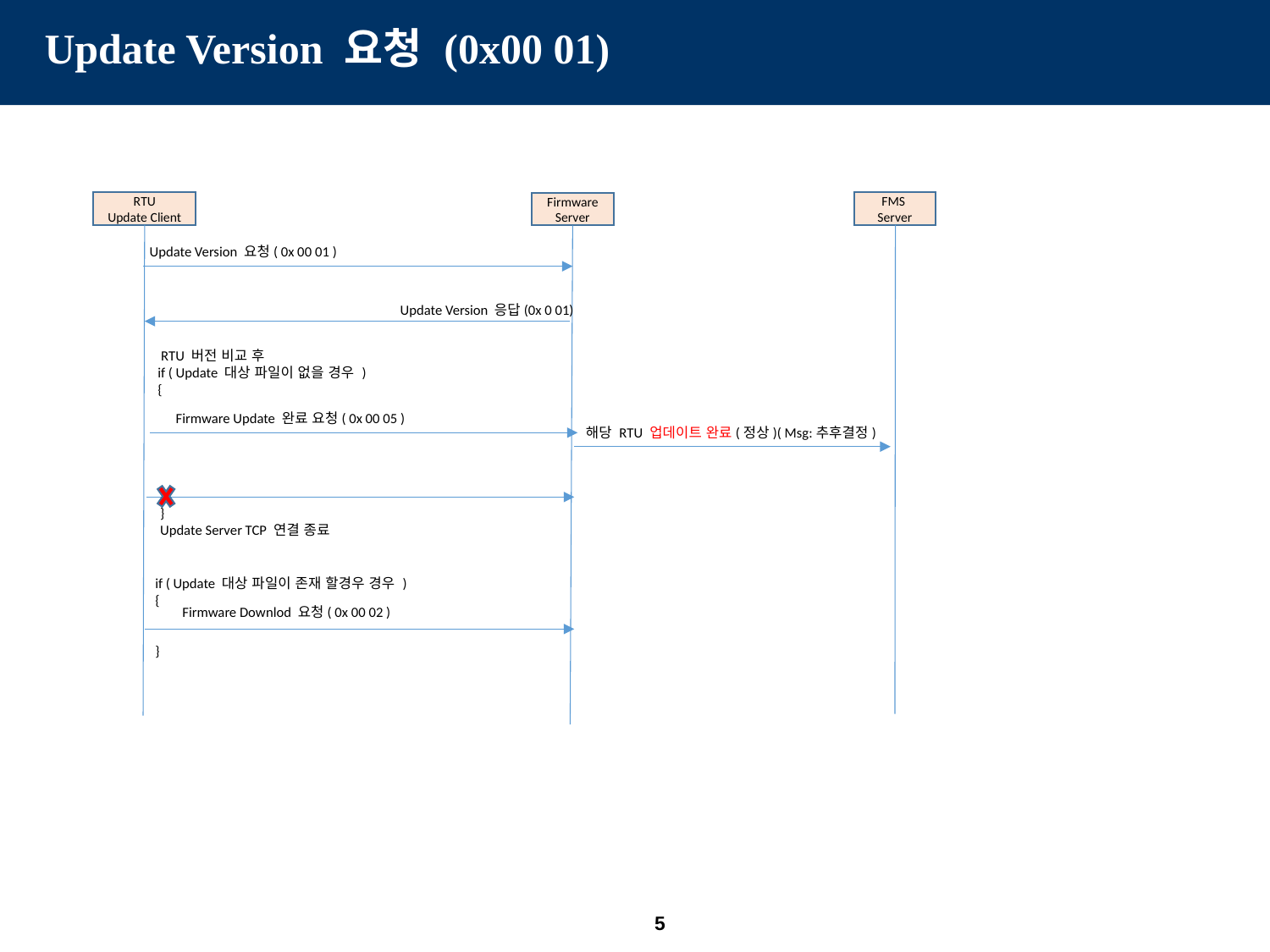

Update Version 요청 (0x00 01)
FMS
Server
RTU
Update Client
Firmware Server
Update Version 요청( 0x 00 01 )
Update Version 응답(0x 0 01)
 RTU 버전 비교 후
if ( Update 대상 파일이 없을 경우 )
{
Firmware Update 완료 요청( 0x 00 05 )
해당 RTU 업데이트 완료(정상)( Msg:추후결정)

   }
   Update Server TCP 연결 종료
if ( Update 대상 파일이 존재 할경우 경우 )
{

}
          Firmware Downlod 요청( 0x 00 02 )